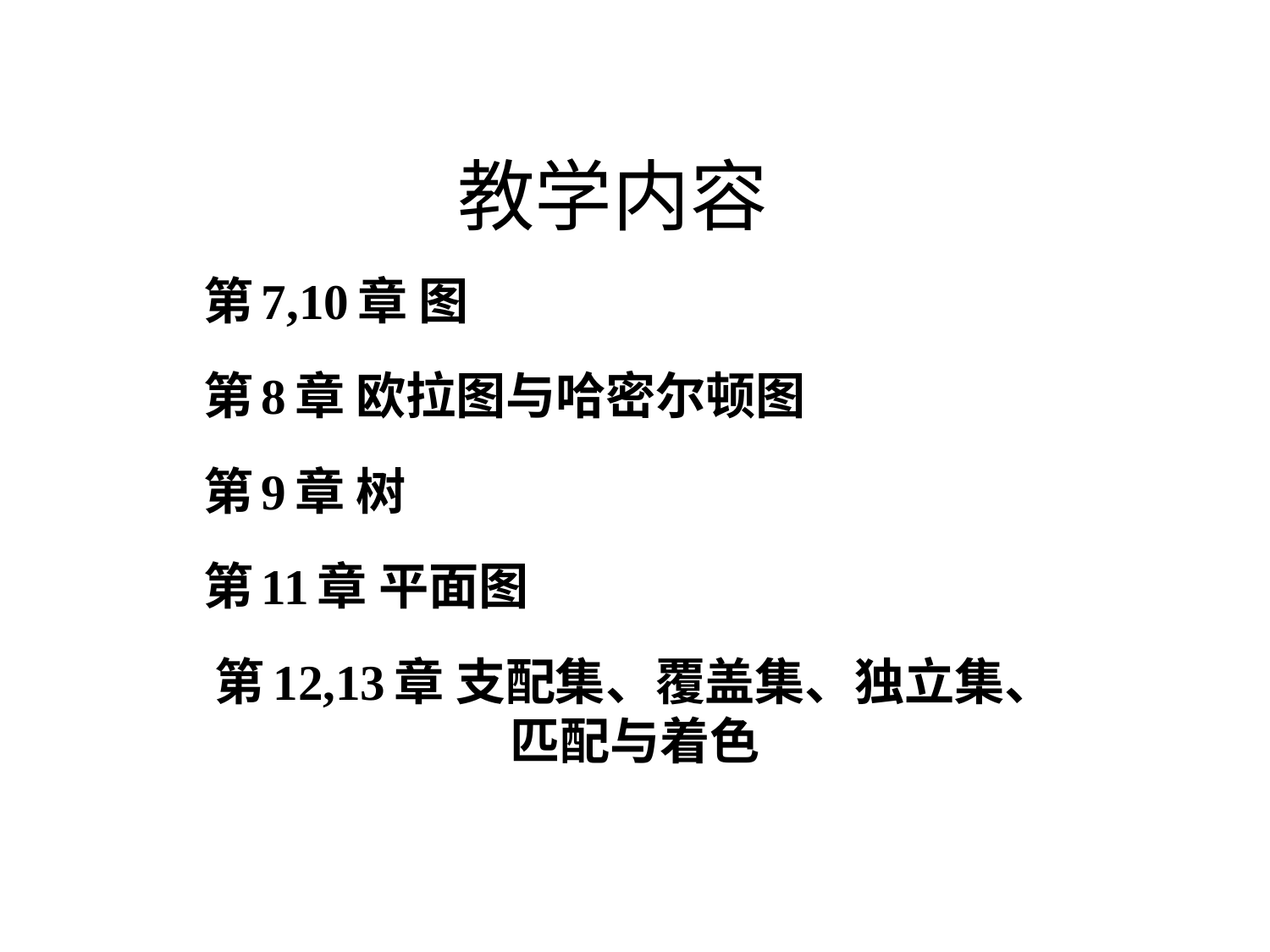

# 教学内容
第7,10章 图
第8章 欧拉图与哈密尔顿图
第9章 树
第11章 平面图
第12,13章 支配集、覆盖集、独立集、匹配与着色